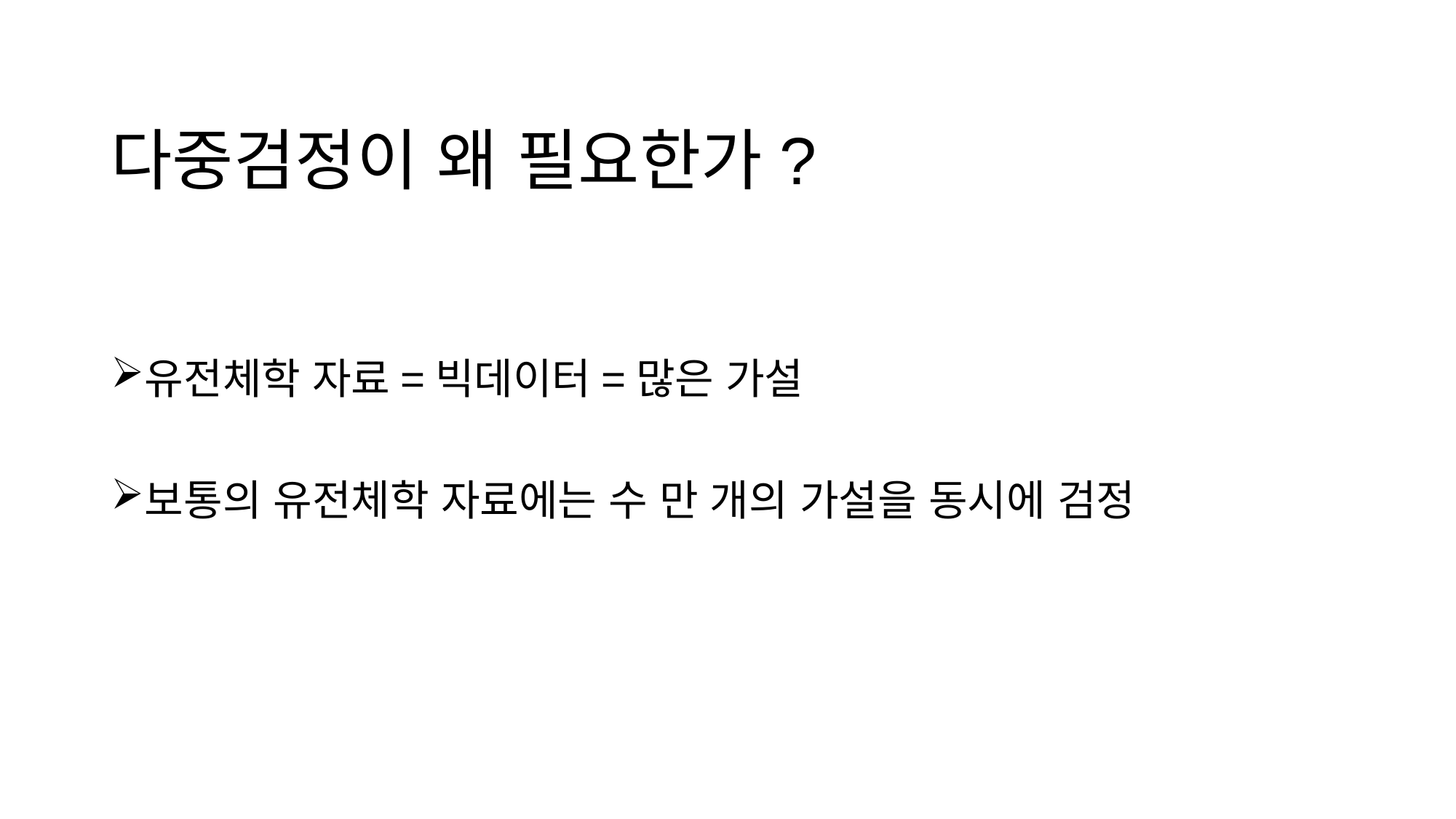

# 다중검정이 왜 필요한가?
유전체학 자료=빅데이터=많은 가설

보통의 유전체학 자료에는 수 만 개의 가설을 동시에 검정